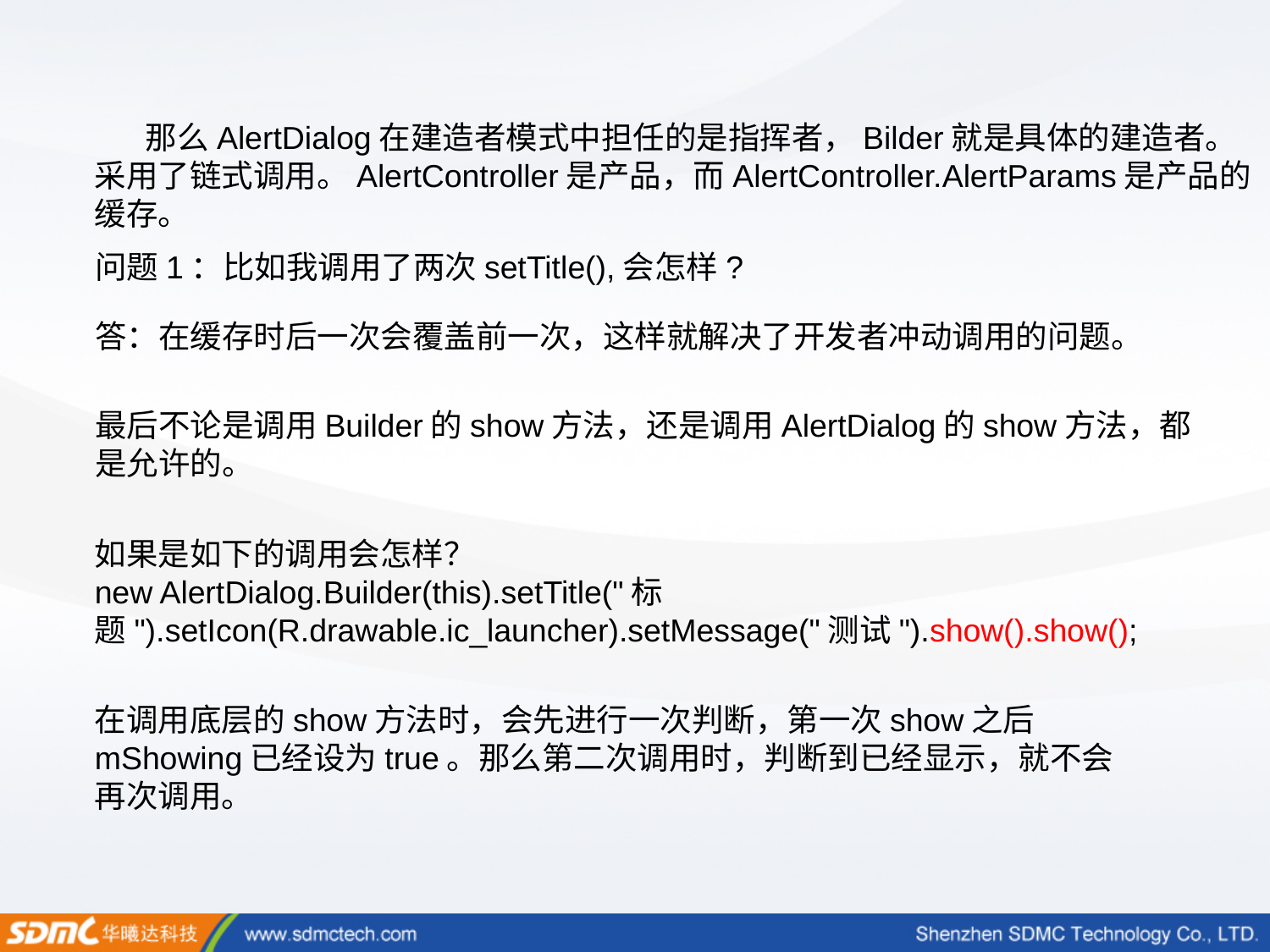

那么AlertDialog在建造者模式中担任的是指挥者，Bilder就是具体的建造者。采用了链式调用。AlertController是产品，而AlertController.AlertParams是产品的缓存。
问题1：比如我调用了两次setTitle(),会怎样?
答：在缓存时后一次会覆盖前一次，这样就解决了开发者冲动调用的问题。
最后不论是调用Builder的show方法，还是调用AlertDialog的show方法，都是允许的。
如果是如下的调用会怎样？
new AlertDialog.Builder(this).setTitle("标题").setIcon(R.drawable.ic_launcher).setMessage("测试").show().show();
在调用底层的show方法时，会先进行一次判断，第一次show之后mShowing已经设为true。那么第二次调用时，判断到已经显示，就不会再次调用。